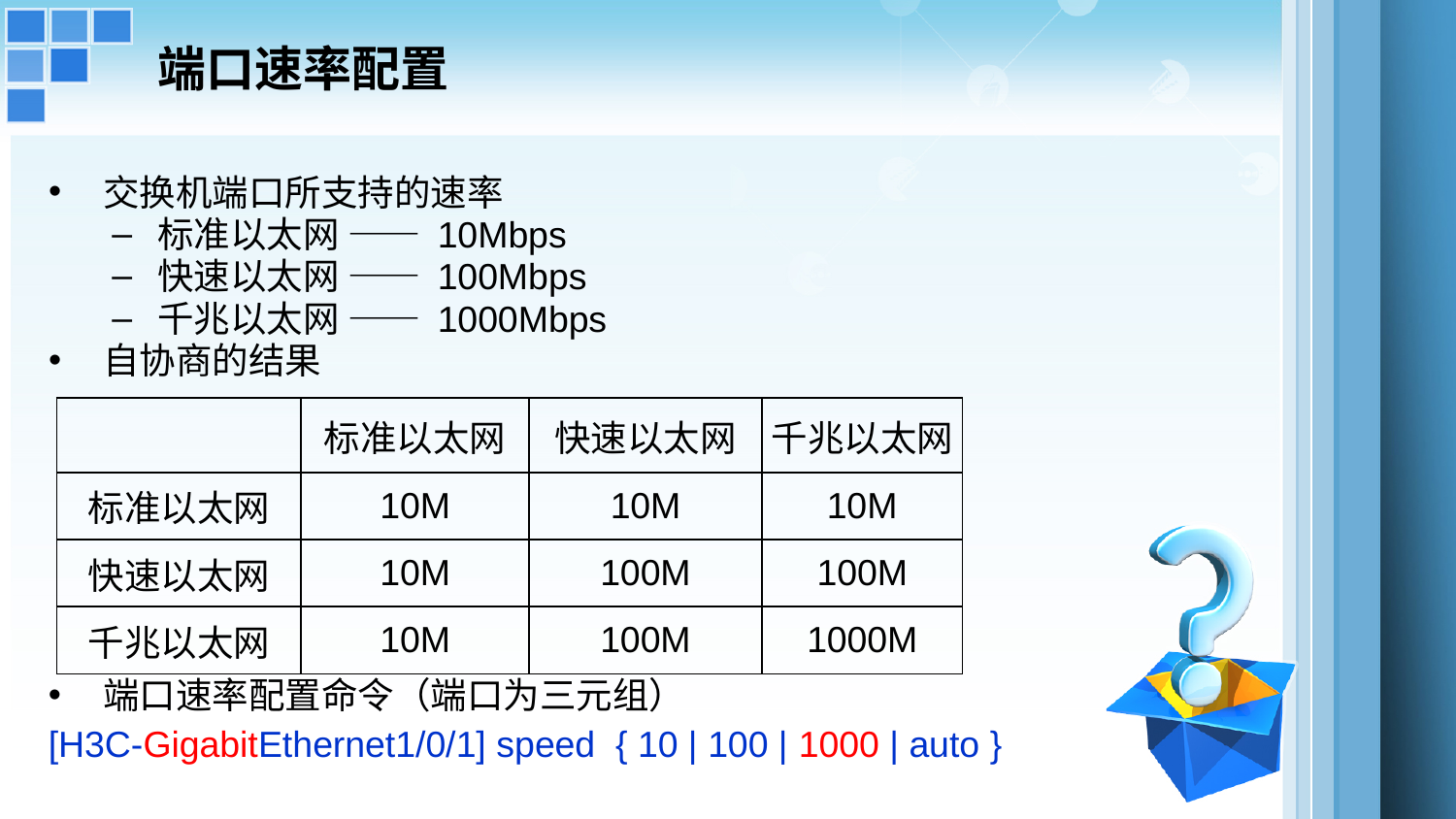

# 端口速率配置
交换机端口所支持的速率
标准以太网 —— 10Mbps
快速以太网 —— 100Mbps
千兆以太网 —— 1000Mbps
自协商的结果
|  | 标准以太网 | 快速以太网 | 千兆以太网 |
| --- | --- | --- | --- |
| 标准以太网 | 10M | 10M | 10M |
| 快速以太网 | 10M | 100M | 100M |
| 千兆以太网 | 10M | 100M | 1000M |
端口速率配置命令（端口为三元组）
[H3C-GigabitEthernet1/0/1] speed  { 10 | 100 | 1000 | auto }